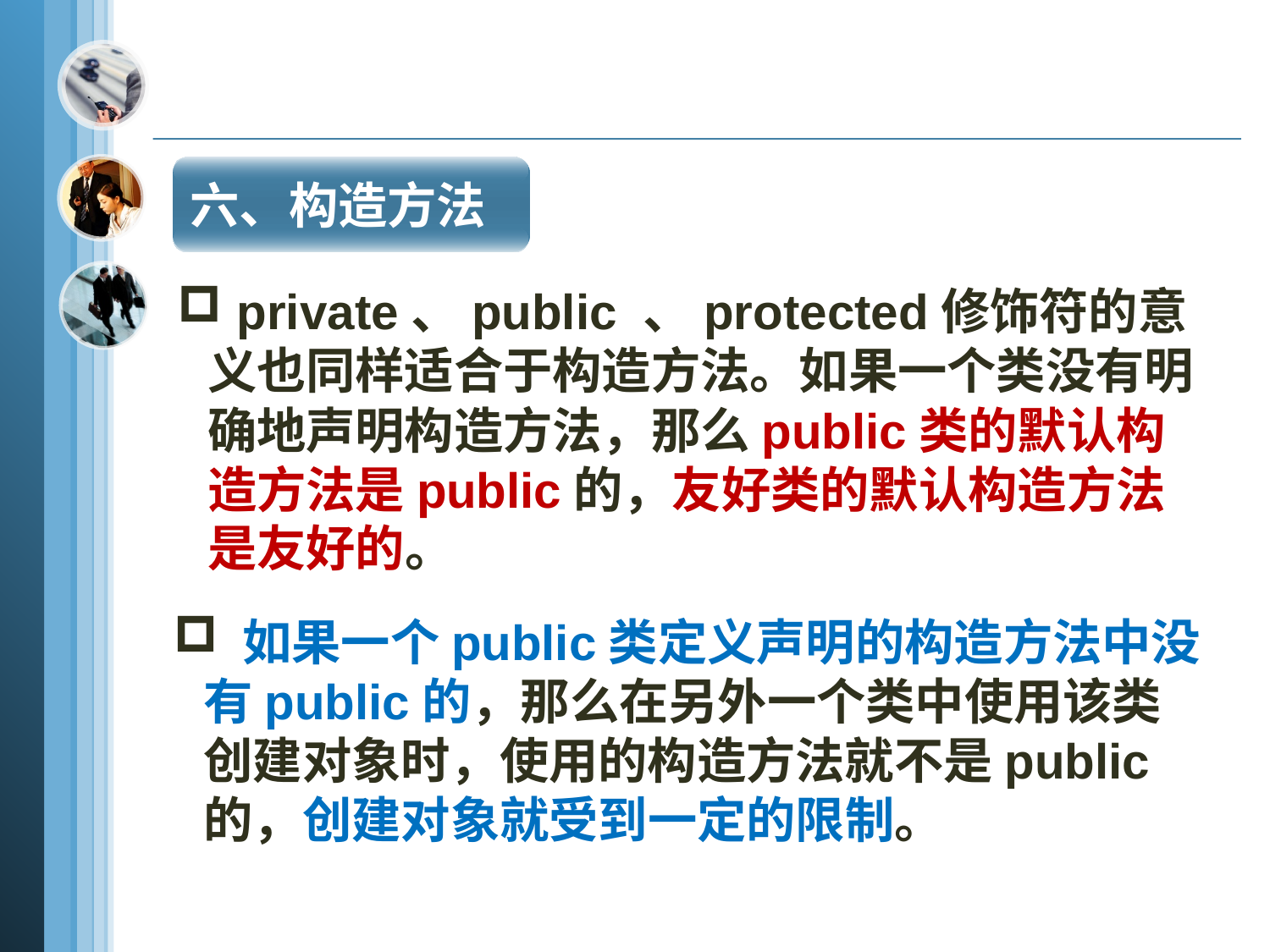

六、构造方法

 private、public 、protected修饰符的意义也同样适合于构造方法。如果一个类没有明确地声明构造方法，那么public类的默认构造方法是public的，友好类的默认构造方法是友好的。
 如果一个public类定义声明的构造方法中没有public的，那么在另外一个类中使用该类创建对象时，使用的构造方法就不是public的，创建对象就受到一定的限制。